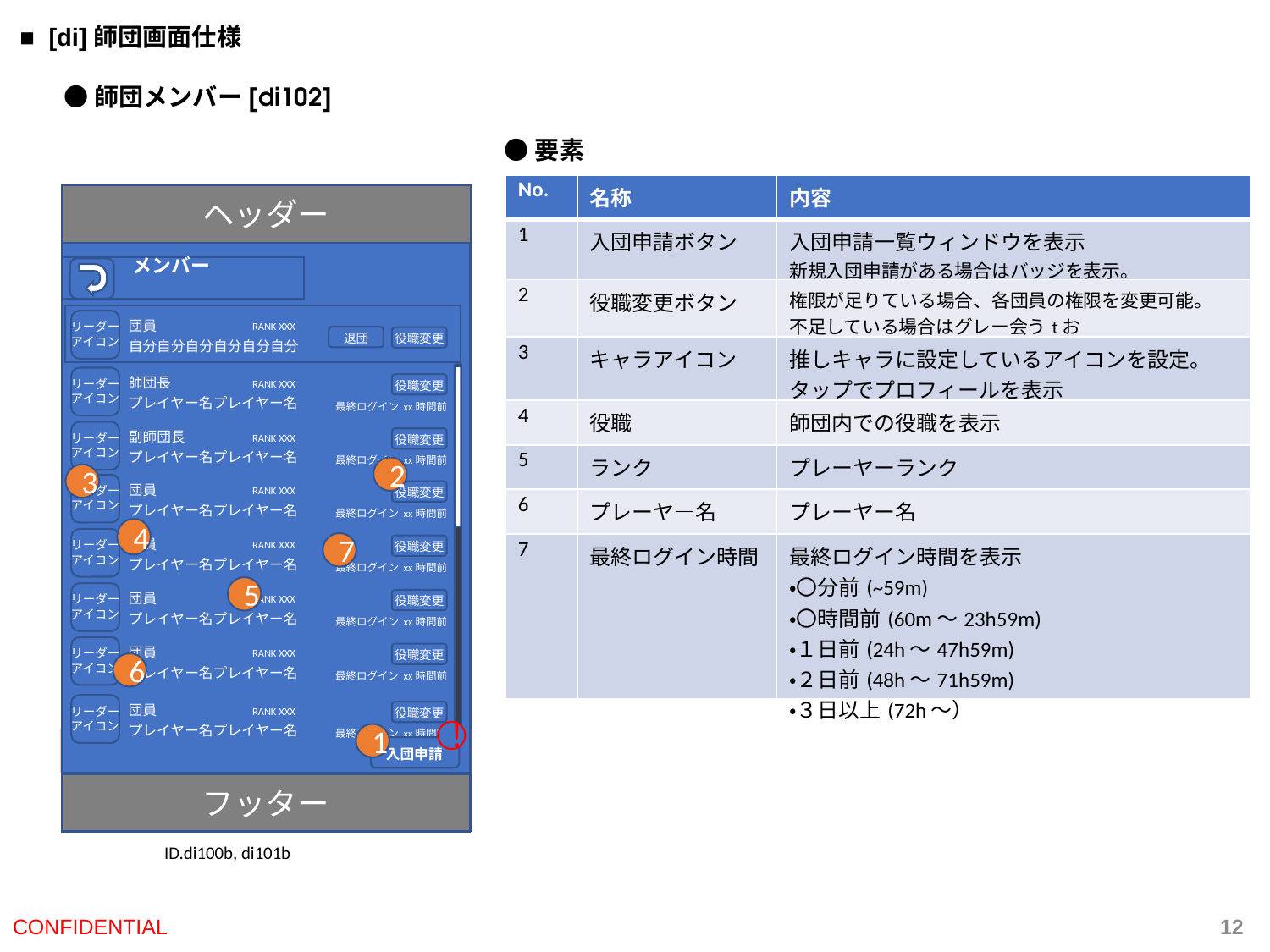

■  [di]師団画面仕様
●師団メンバー[di102]
●要素
| No. | 名称 | 内容 |
| --- | --- | --- |
| 1 | 入団申請ボタン | 入団申請一覧ウィンドウを表示 新規入団申請がある場合はバッジを表示。 |
| 2 | 役職変更ボタン | 権限が足りている場合、各団員の権限を変更可能。 不足している場合はグレー会うtお |
| 3 | キャラアイコン | 推しキャラに設定しているアイコンを設定。 タップでプロフィールを表示 |
| 4 | 役職 | 師団内での役職を表示 |
| 5 | ランク | プレーヤーランク |
| 6 | プレーヤ―名 | プレーヤー名 |
| 7 | 最終ログイン時間 | 最終ログイン時間を表示 ・〇分前(~59m) ・〇時間前(60m～23h59m) ・１日前(24h～47h59m) ・２日前(48h～71h59m) ・３日以上(72h～） |
ヘッダー

師団ID : XXX,XXX,XXX

　　　メンバー

　師団

師団ID : XXX,XXX,XXX

リーダー
アイコン
団員
RANK XXX
退団

役職変更

自分自分自分自分自分自分

リーダー
アイコン
師団長
RANK XXX
役職変更

プレイヤー名プレイヤー名
最終ログイン xx時間前

リーダー
アイコン
副師団長
RANK XXX
役職変更

プレイヤー名プレイヤー名
最終ログイン xx時間前
2
3

リーダー
アイコン
団員
RANK XXX
役職変更

プレイヤー名プレイヤー名
最終ログイン xx時間前
4

リーダー
アイコン
団員
RANK XXX
役職変更

7
プレイヤー名プレイヤー名
最終ログイン xx時間前
5

リーダー
アイコン
団員
RANK XXX
役職変更

プレイヤー名プレイヤー名
最終ログイン xx時間前

リーダー
アイコン
団員
RANK XXX
役職変更

6
プレイヤー名プレイヤー名
最終ログイン xx時間前

リーダー
アイコン
団員
RANK XXX
役職変更

プレイヤー名プレイヤー名
フッター
最終ログイン xx時間前
！
1
イベント開催中！
XXX 位(MM:DD HH時 現在)

入団申請
!

救援
フッター
エンブレム効果エンブレム効果５６
師団パッシブの内容のテキスト５６
ID.di100b, di101b
CONFIDENTIAL
12